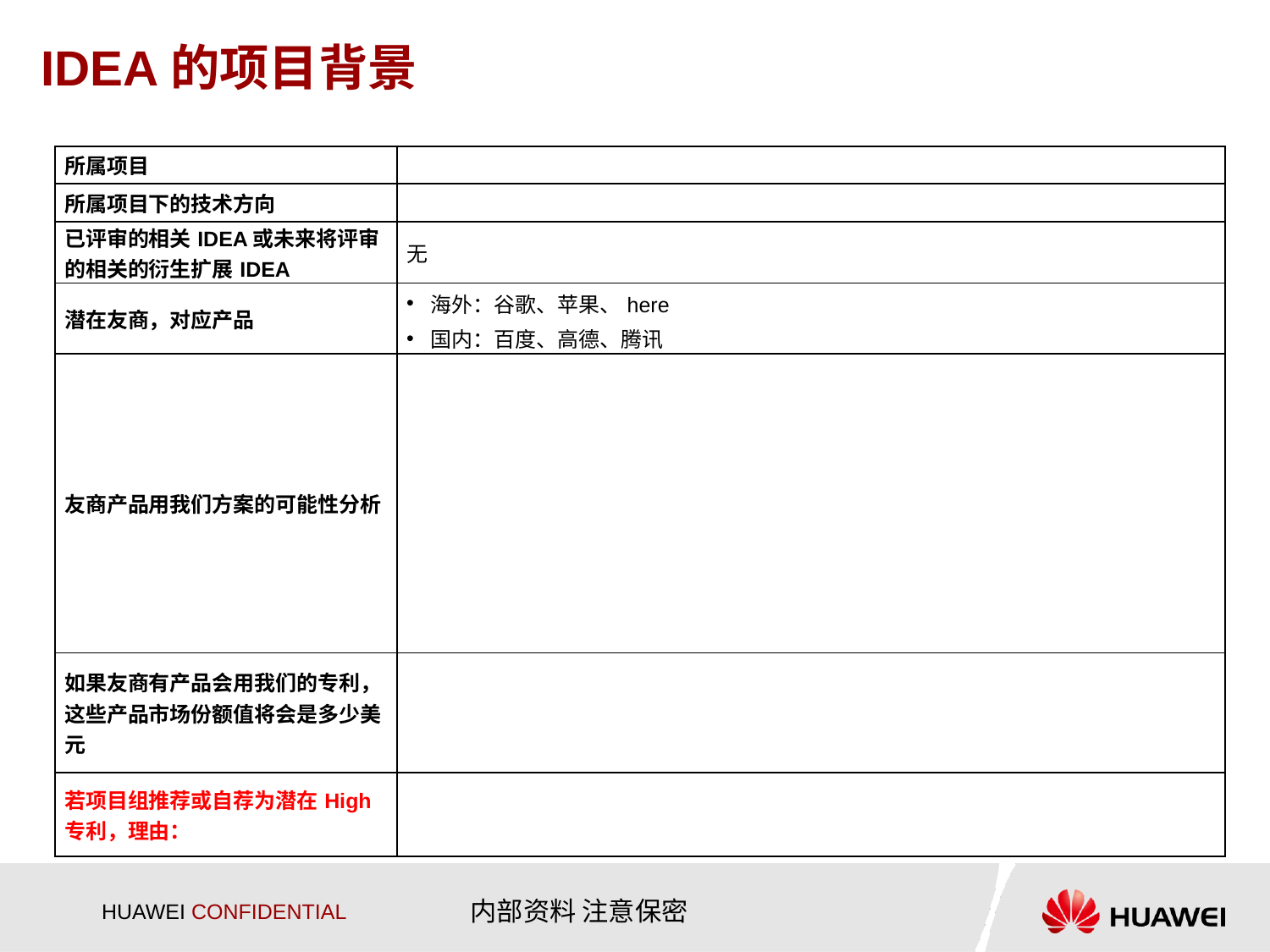

# IDEA的项目背景
| 所属项目 |  |
| --- | --- |
| 所属项目下的技术方向 |  |
| 已评审的相关IDEA或未来将评审的相关的衍生扩展IDEA | 无 |
| 潜在友商，对应产品 | 海外：谷歌、苹果、here 国内：百度、高德、腾讯 |
| 友商产品用我们方案的可能性分析 |  |
| 如果友商有产品会用我们的专利，这些产品市场份额值将会是多少美元 |  |
| 若项目组推荐或自荐为潜在High专利，理由： |  |